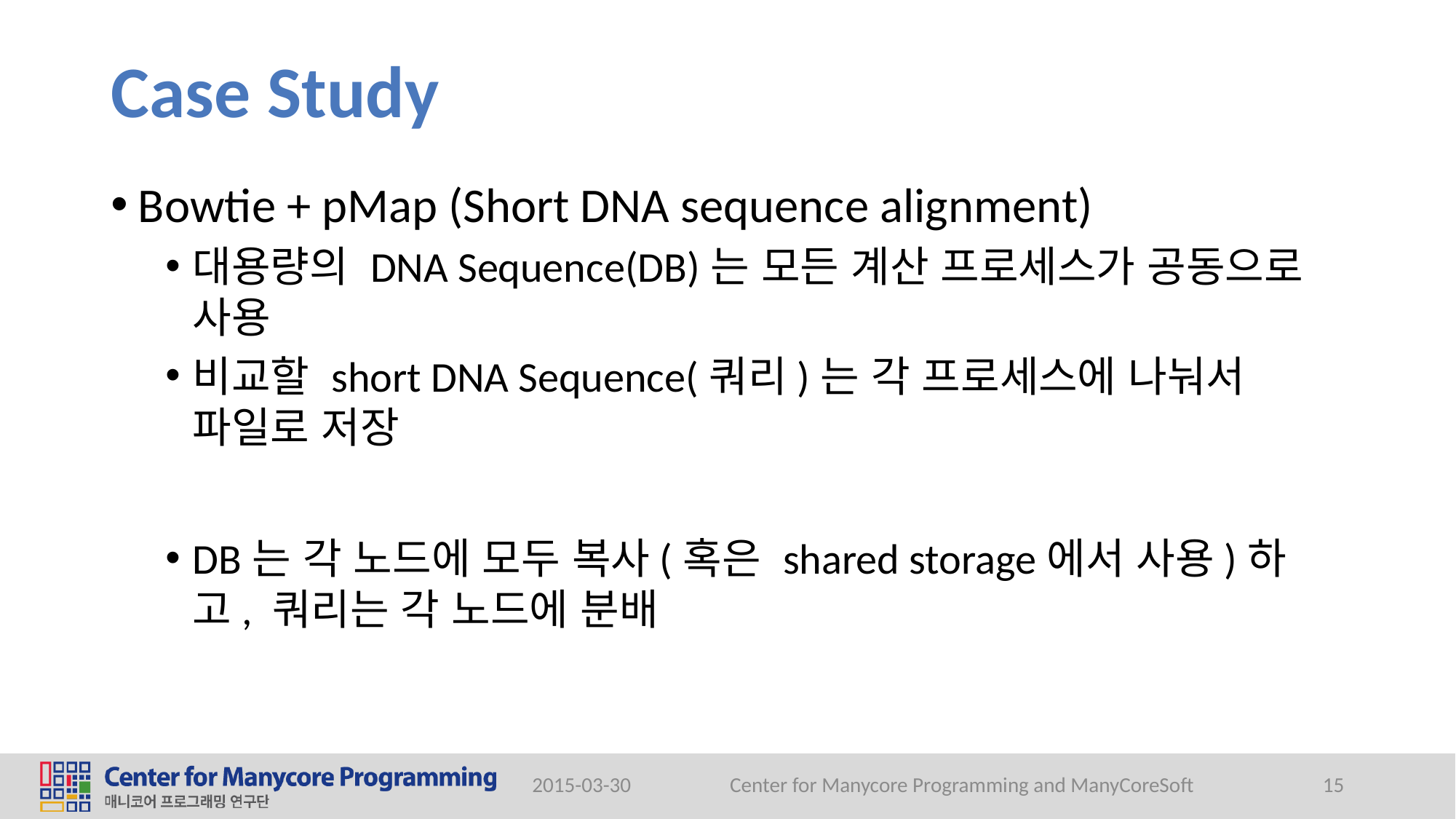

# Case Study
Bowtie + pMap (Short DNA sequence alignment)
대용량의 DNA Sequence(DB)는 모든 계산 프로세스가 공동으로 사용
비교할 short DNA Sequence(쿼리)는 각 프로세스에 나눠서 파일로 저장

DB는 각 노드에 모두 복사(혹은 shared storage에서 사용)하고, 쿼리는 각 노드에 분배

2015-03-30
Center for Manycore Programming and ManyCoreSoft
15